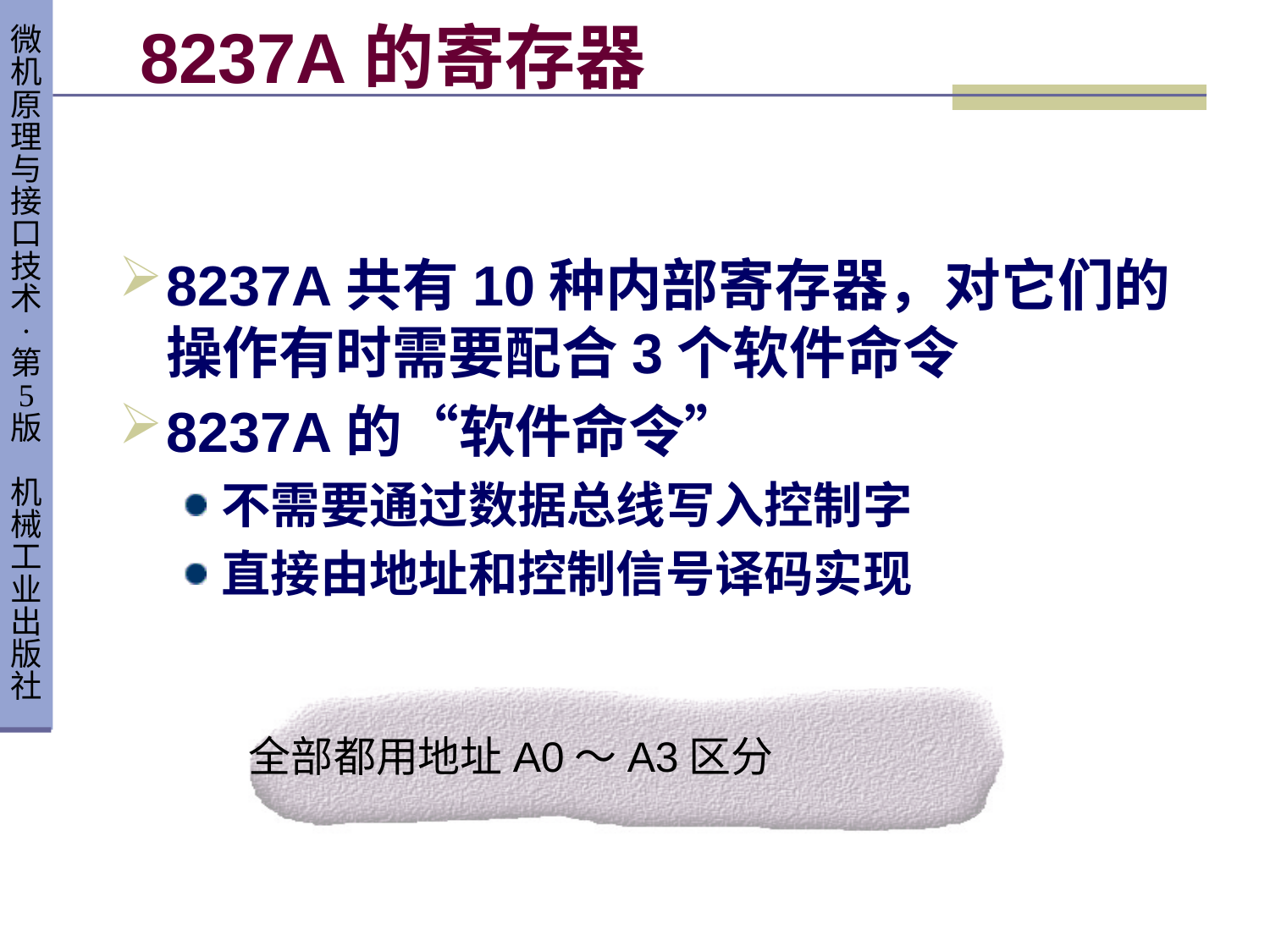

# 8237A的寄存器
8237A共有10种内部寄存器，对它们的操作有时需要配合3个软件命令
8237A的“软件命令”
不需要通过数据总线写入控制字
直接由地址和控制信号译码实现
全部都用地址A0～A3区分